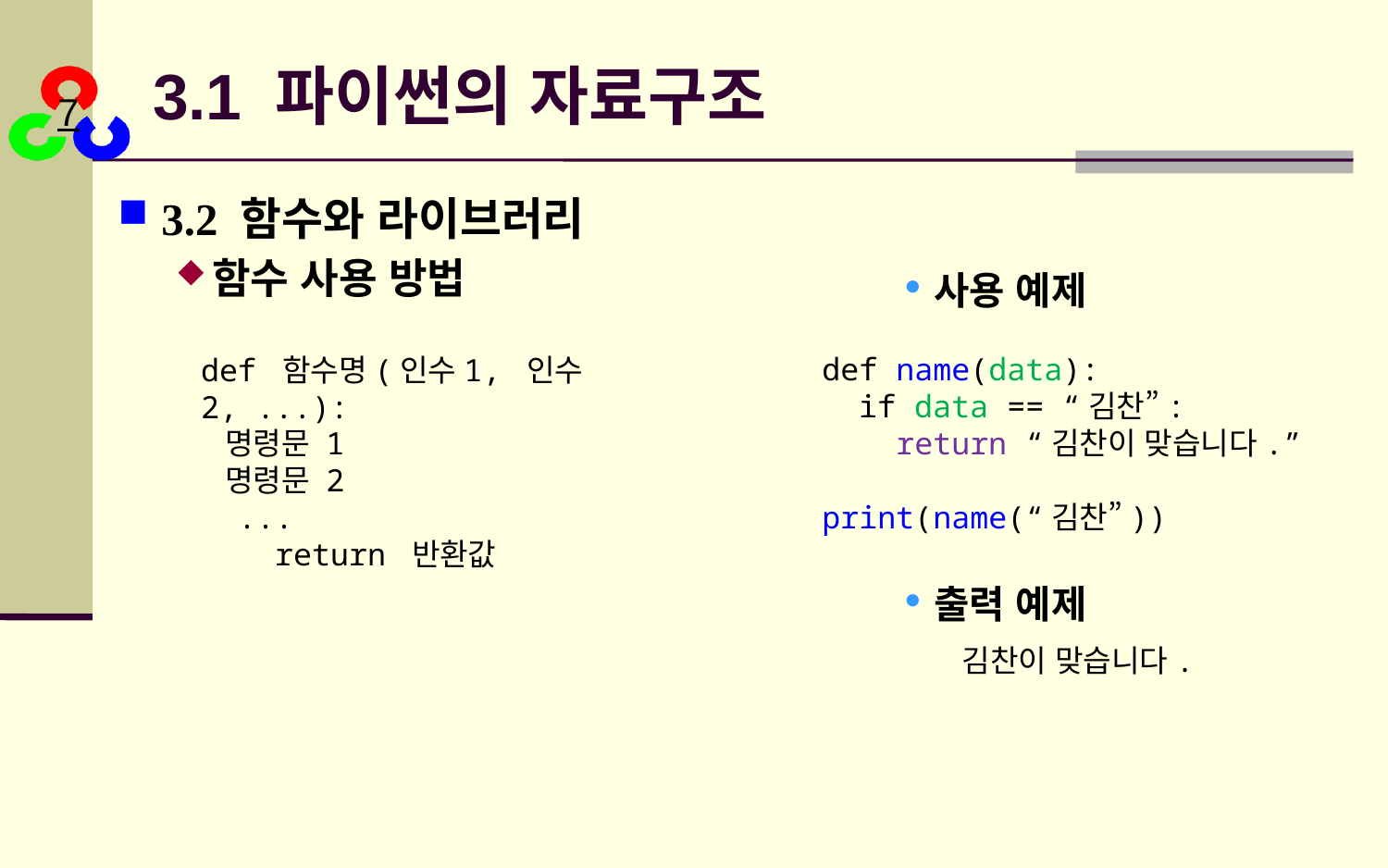

# 3.1 파이썬의 자료구조
3.2 함수와 라이브러리
함수 사용 방법
사용 예제
def name(data):
  if data == “김찬”:
    return “김찬이 맞습니다.”

print(name(“김찬”))
def 함수명(인수1, 인수2, ...):
  명령문 1
  명령문 2
  ...
    return 반환값
출력 예제
김찬이 맞습니다.